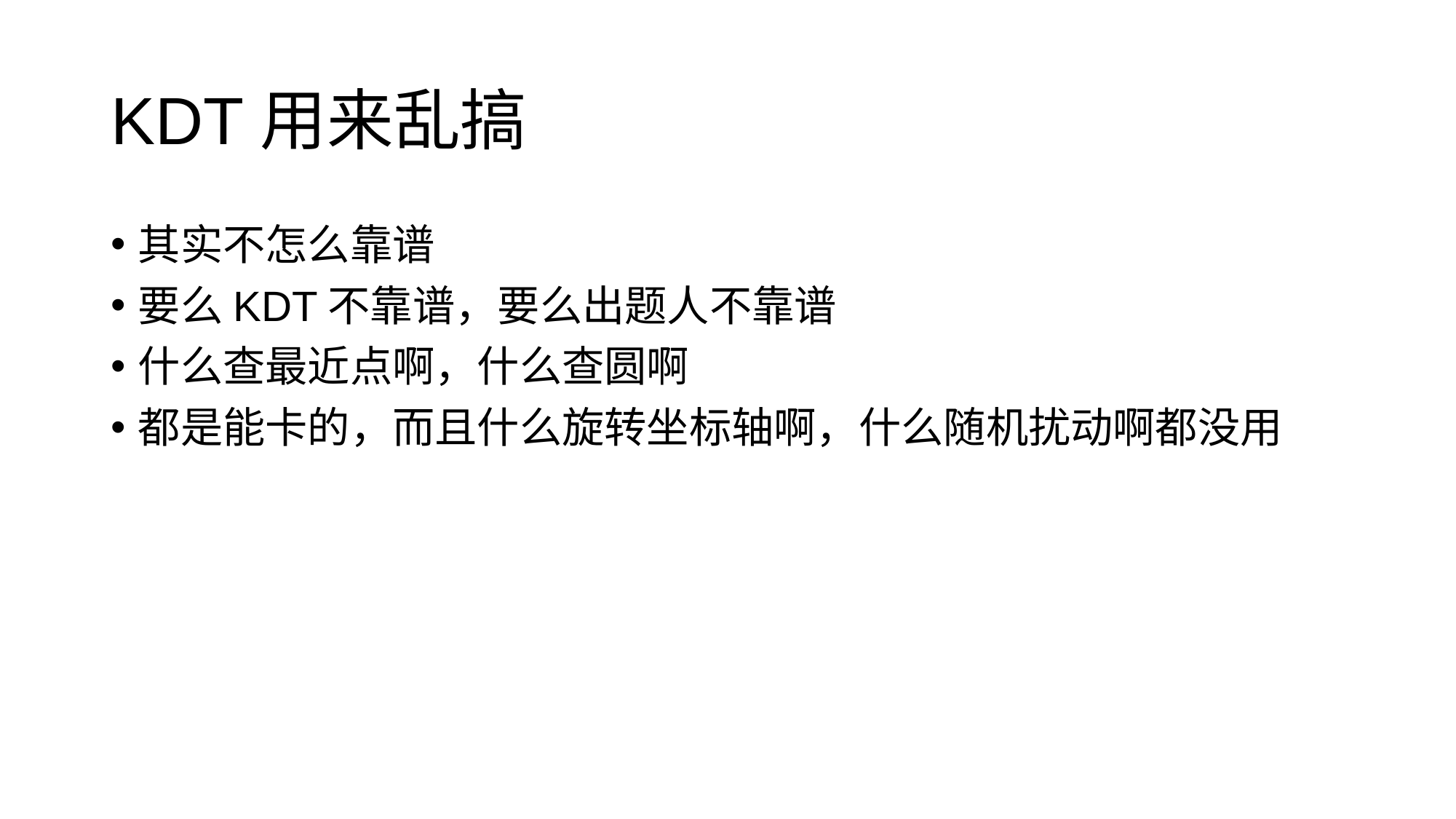

# KDT用来乱搞
其实不怎么靠谱
要么KDT不靠谱，要么出题人不靠谱
什么查最近点啊，什么查圆啊
都是能卡的，而且什么旋转坐标轴啊，什么随机扰动啊都没用